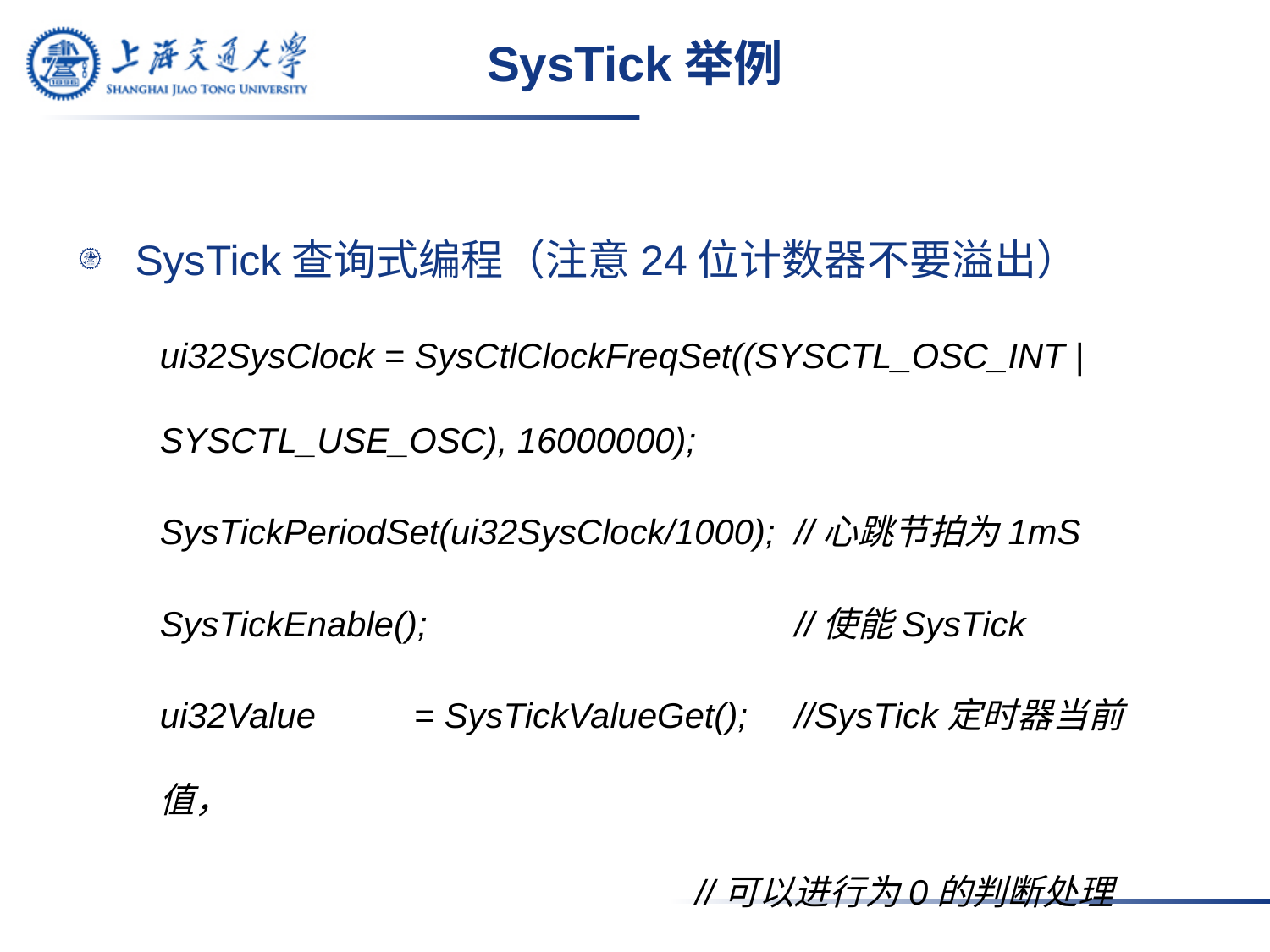

# SysTick举例
SysTick查询式编程（注意24位计数器不要溢出）
ui32SysClock = SysCtlClockFreqSet((SYSCTL_OSC_INT |SYSCTL_USE_OSC), 16000000);
SysTickPeriodSet(ui32SysClock/1000);	//心跳节拍为1mS
SysTickEnable();			//使能SysTick
ui32Value	= SysTickValueGet();	//SysTick定时器当前值，
                                                       //可以进行为0的判断处理